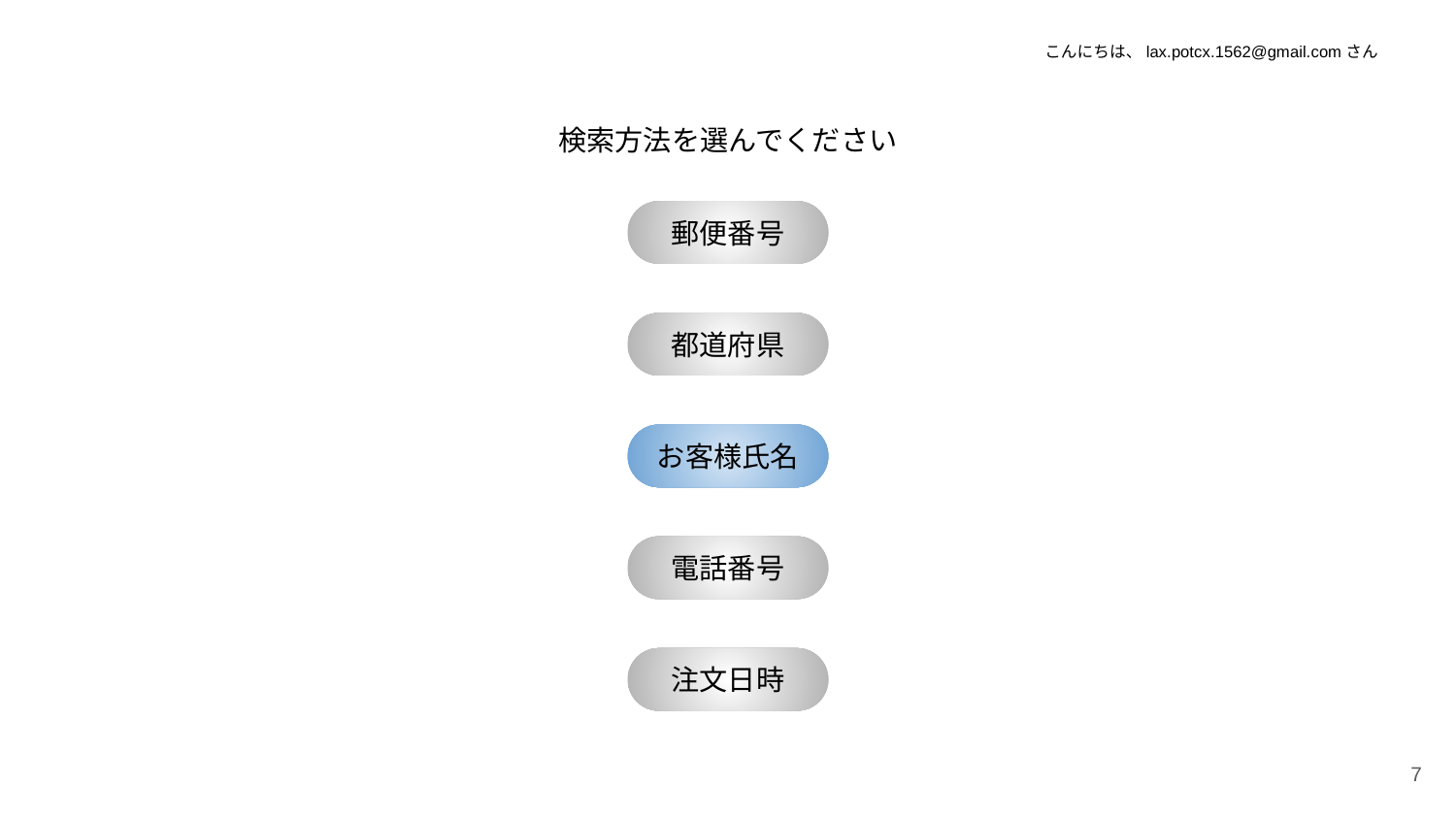

こんにちは、lax.potcx.1562@gmail.comさん
検索方法を選んでください
郵便番号
都道府県
お客様氏名
電話番号
注文日時
7